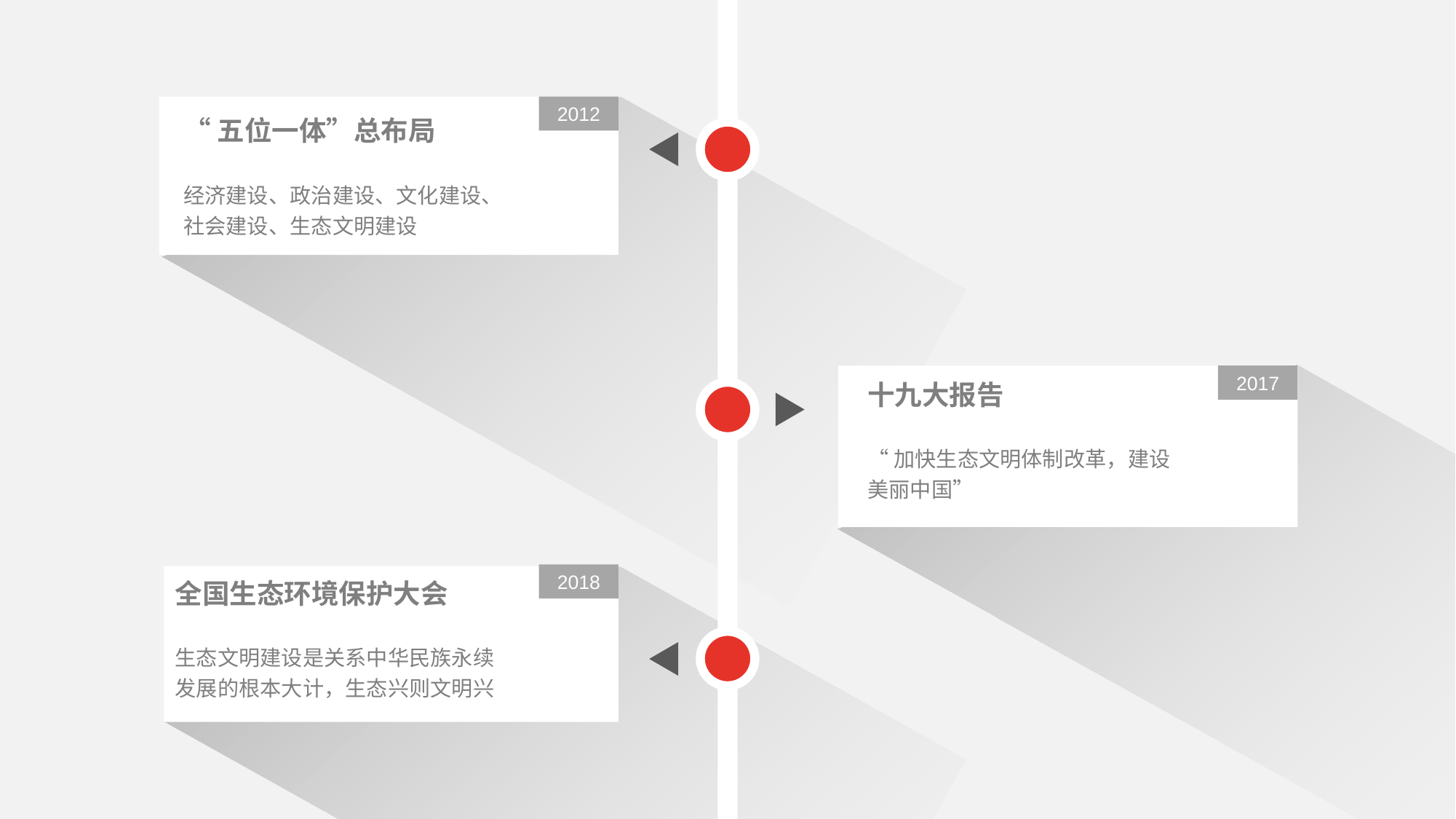

2012

2017

2018

“五位一体”总布局

经济建设、政治建设、文化建设、社会建设、生态文明建设

十九大报告

“加快生态文明体制改革，建设美丽中国”

全国生态环境保护大会

生态文明建设是关系中华民族永续发展的根本大计，生态兴则文明兴